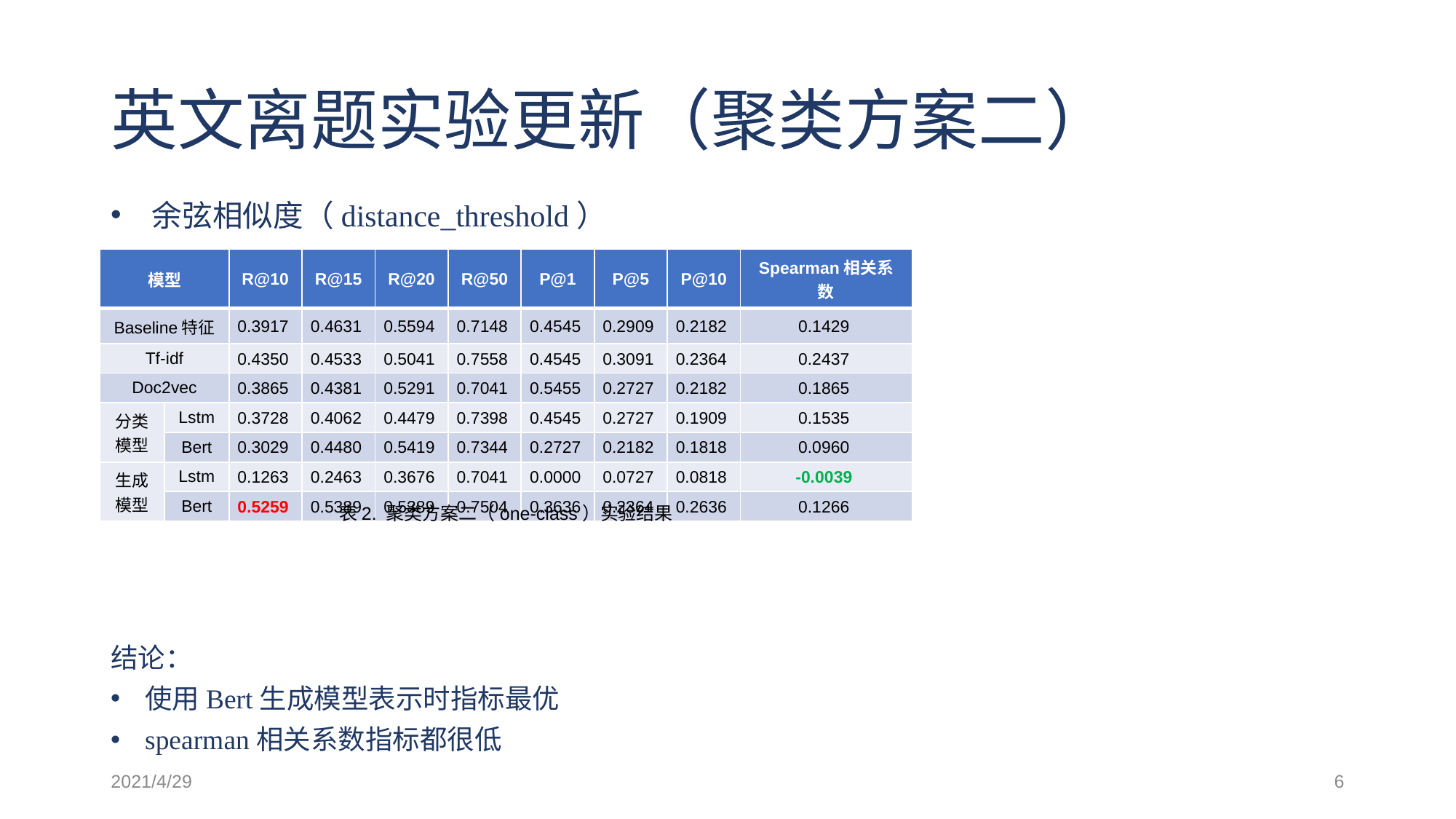

# 英文离题实验更新（聚类方案二）
余弦相似度（distance_threshold）
| 模型 |  | R@10 | R@15 | R@20 | R@50 | P@1 | P@5 | P@10 | Spearman相关系数 |
| --- | --- | --- | --- | --- | --- | --- | --- | --- | --- |
| Baseline特征 |  | 0.3917 | 0.4631 | 0.5594 | 0.7148 | 0.4545 | 0.2909 | 0.2182 | 0.1429 |
| Tf-idf |  | 0.4350 | 0.4533 | 0.5041 | 0.7558 | 0.4545 | 0.3091 | 0.2364 | 0.2437 |
| Doc2vec |  | 0.3865 | 0.4381 | 0.5291 | 0.7041 | 0.5455 | 0.2727 | 0.2182 | 0.1865 |
| 分类模型 | Lstm | 0.3728 | 0.4062 | 0.4479 | 0.7398 | 0.4545 | 0.2727 | 0.1909 | 0.1535 |
|  | Bert | 0.3029 | 0.4480 | 0.5419 | 0.7344 | 0.2727 | 0.2182 | 0.1818 | 0.0960 |
| 生成模型 | Lstm | 0.1263 | 0.2463 | 0.3676 | 0.7041 | 0.0000 | 0.0727 | 0.0818 | -0.0039 |
|  | Bert | 0.5259 | 0.5389 | 0.5389 | 0.7504 | 0.3636 | 0.2364 | 0.2636 | 0.1266 |
表2. 聚类方案二（one-class）实验结果
结论：
使用Bert生成模型表示时指标最优
spearman相关系数指标都很低
2021/4/29
6